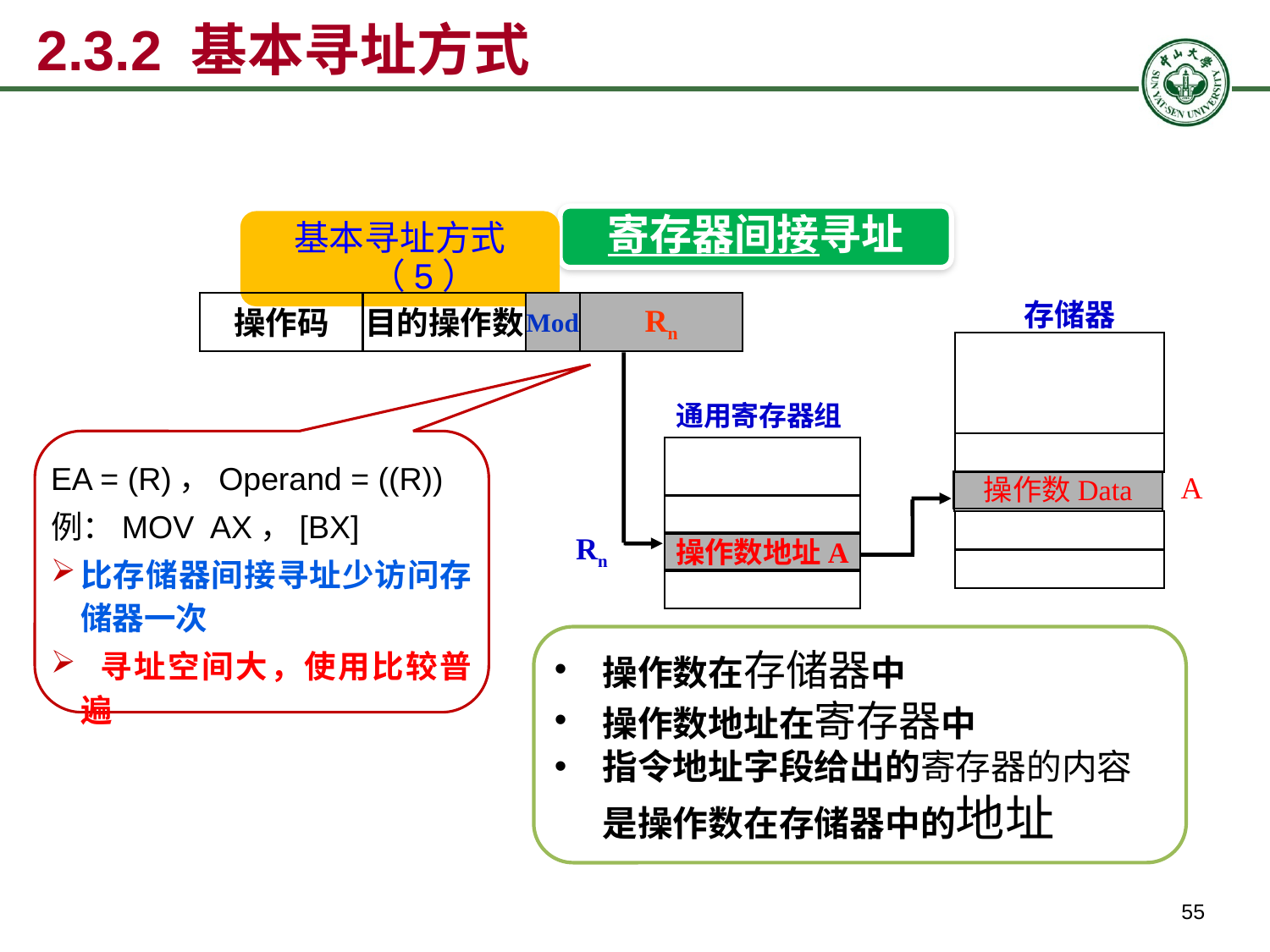

# 2.3.2 基本寻址方式
2.3.2 基本寻址方式
寄存器间接寻址
基本寻址方式（5）
存储器

操作码
目的操作数
Mod
Rn

通用寄存器组

操作数地址A

EA = (R)，Operand = ((R))
例：MOV  AX，[BX]
比存储器间接寻址少访问存储器一次
 寻址空间大，使用比较普遍
A
操作数Data

Rn

操作数在存储器中
操作数地址在寄存器中
指令地址字段给出的寄存器的内容是操作数在存储器中的地址